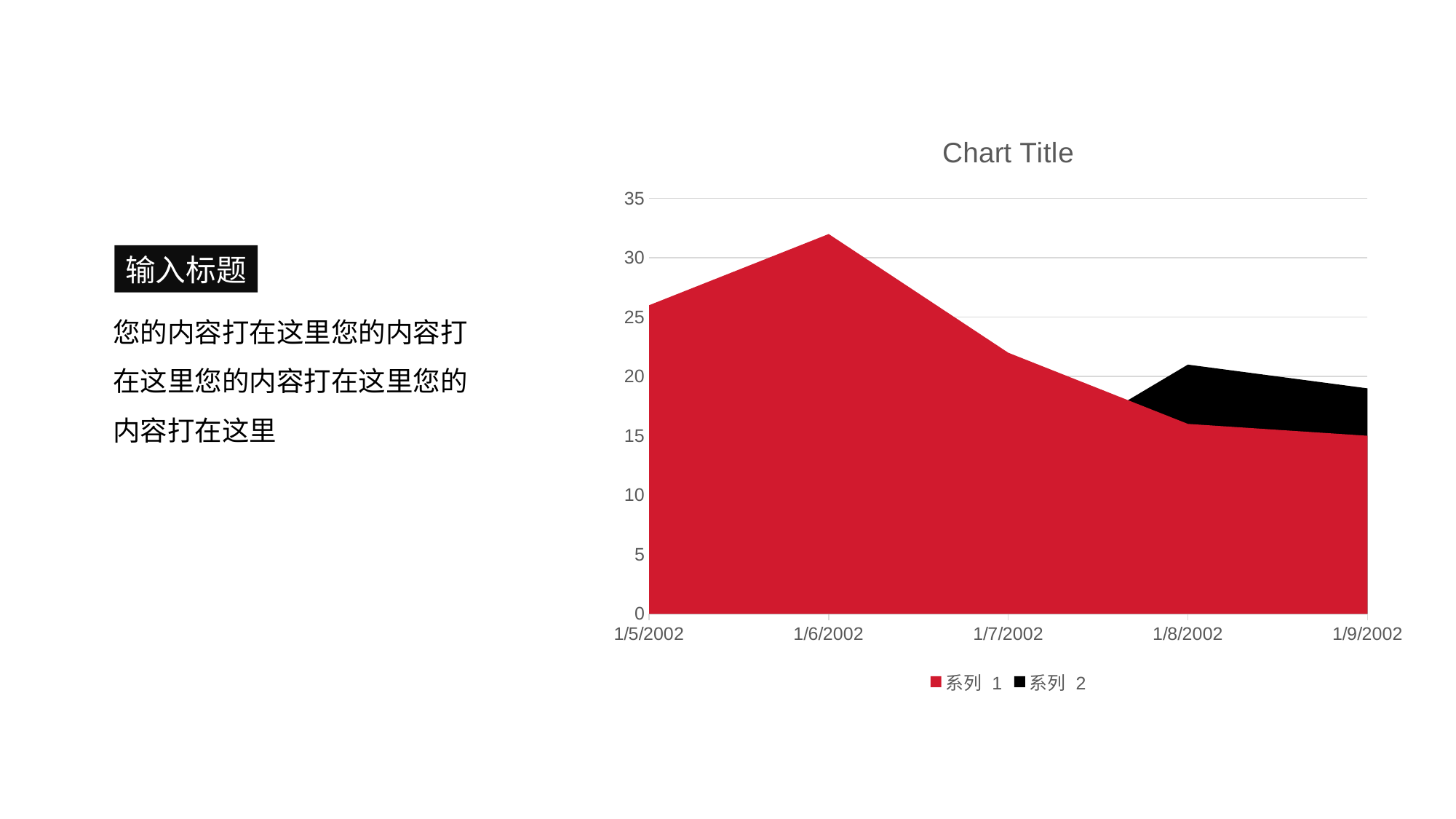

### Chart:

| Category | 系列 1 | 系列 2 |
|---|---|---|
| 37261 | 26.0 | 12.0 |
| 37262 | 32.0 | 9.0 |
| 37263 | 22.0 | 12.0 |
| 37264 | 16.0 | 21.0 |
| 37265 | 15.0 | 19.0 |
输入标题
您的内容打在这里您的内容打在这里您的内容打在这里您的内容打在这里